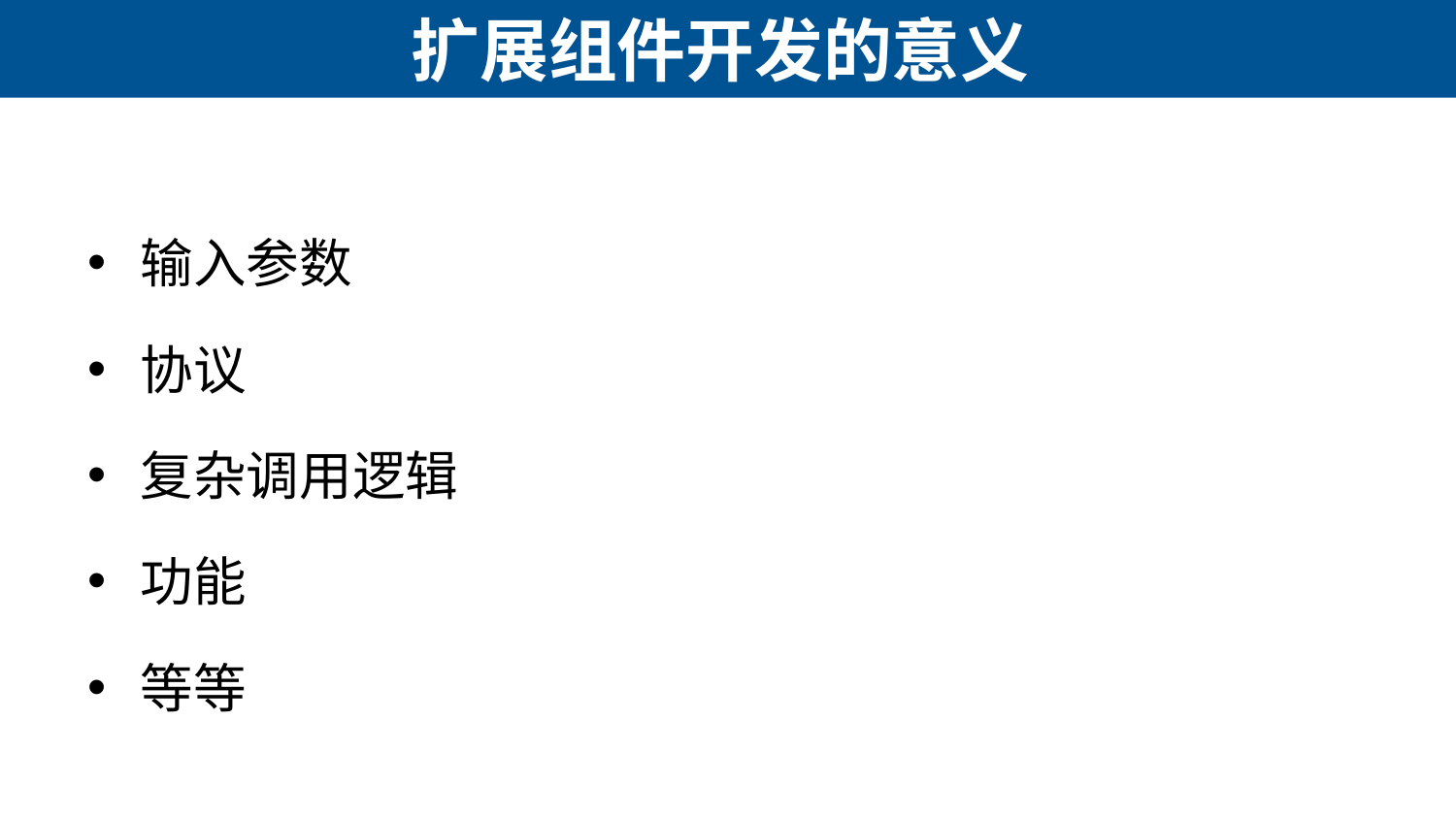

# 扩展组件开发的意义
输入参数
协议
复杂调用逻辑
功能
等等